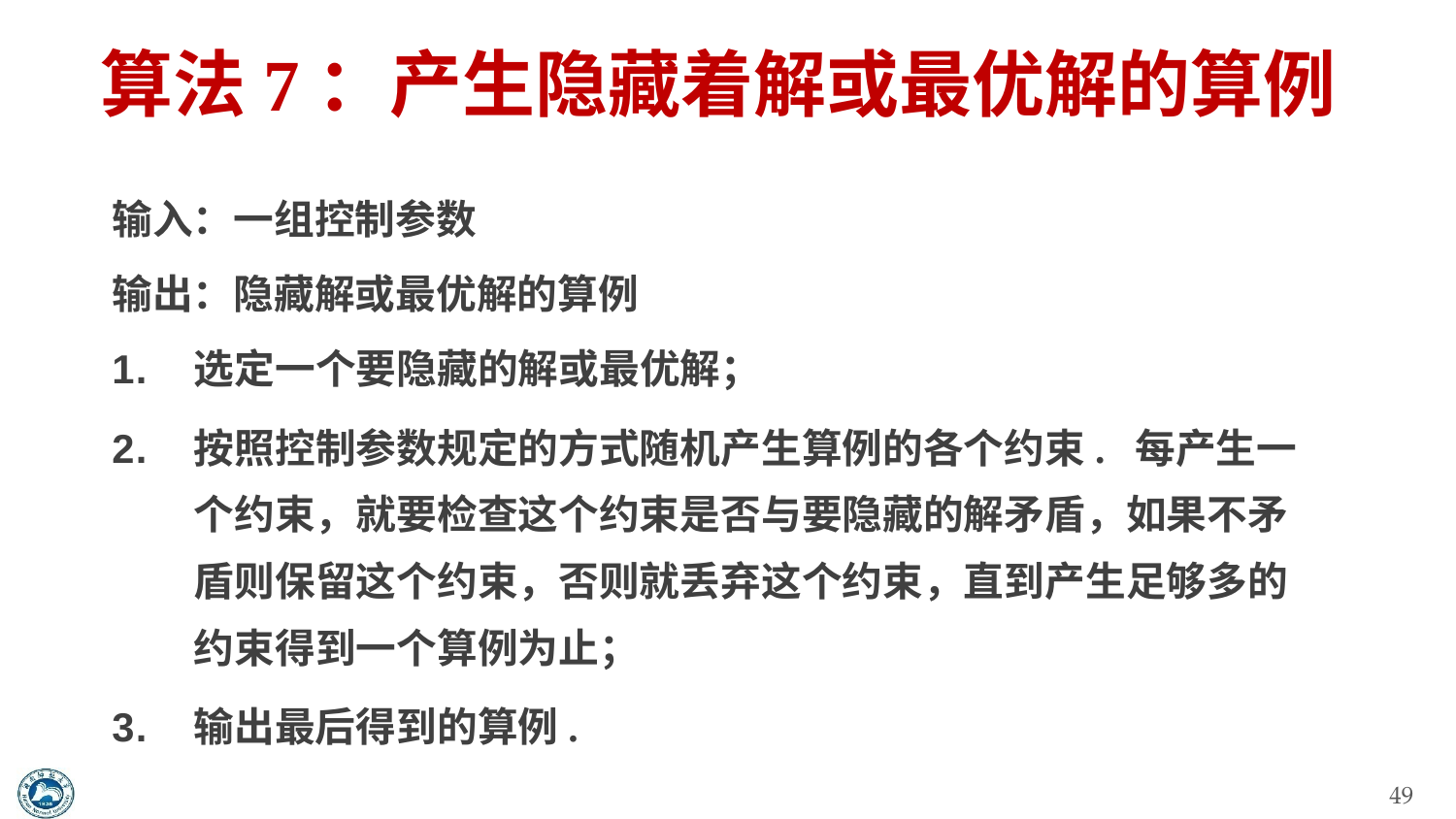

# 算法7：产生隐藏着解或最优解的算例
输入：一组控制参数
输出：隐藏解或最优解的算例
选定一个要隐藏的解或最优解；
按照控制参数规定的方式随机产生算例的各个约束.  每产生一个约束，就要检查这个约束是否与要隐藏的解矛盾，如果不矛盾则保留这个约束，否则就丢弃这个约束，直到产生足够多的约束得到一个算例为止；
输出最后得到的算例.
49